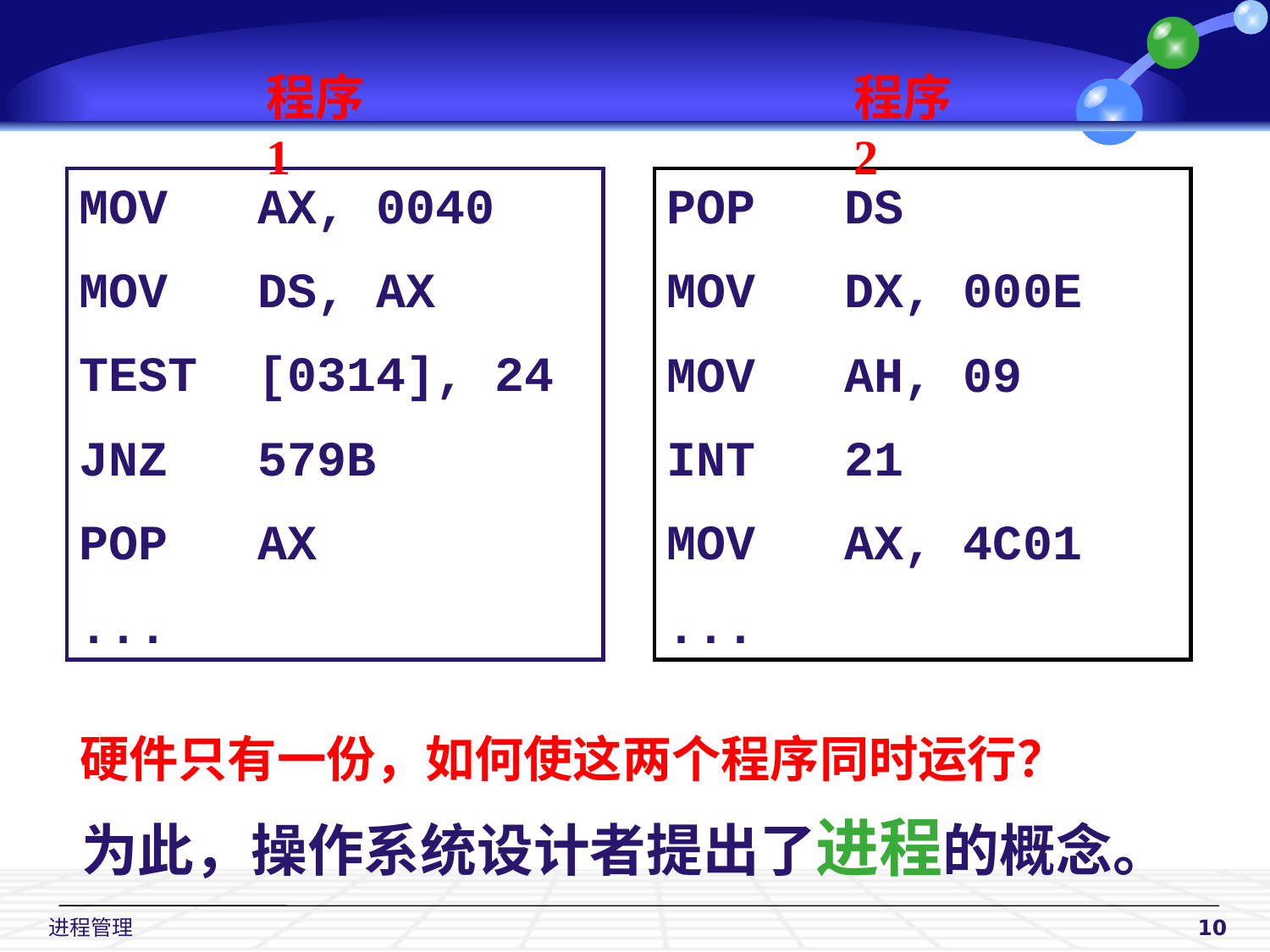

程序1
程序2
MOV   AX, 0040
MOV   DS, AX
TEST  [0314], 24
JNZ   579B
POP   AX
...
POP   DS
MOV   DX, 000E
MOV   AH, 09
INT   21
MOV   AX, 4C01
...
硬件只有一份，如何使这两个程序同时运行？
为此，操作系统设计者提出了进程的概念。
   进程管理
10